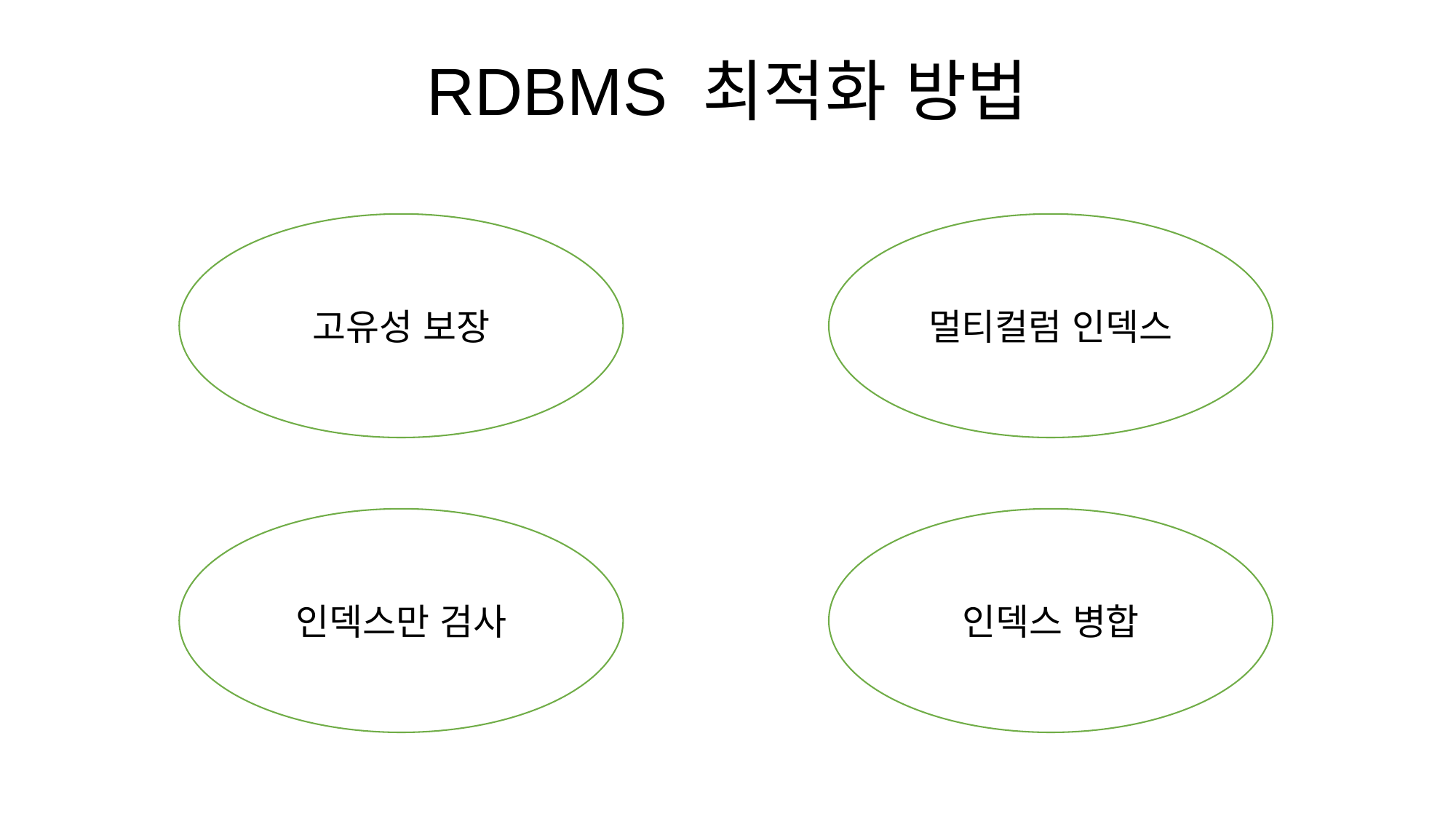

# RDBMS 최적화 방법
고유성 보장
멀티컬럼 인덱스
인덱스 병합
인덱스만 검사